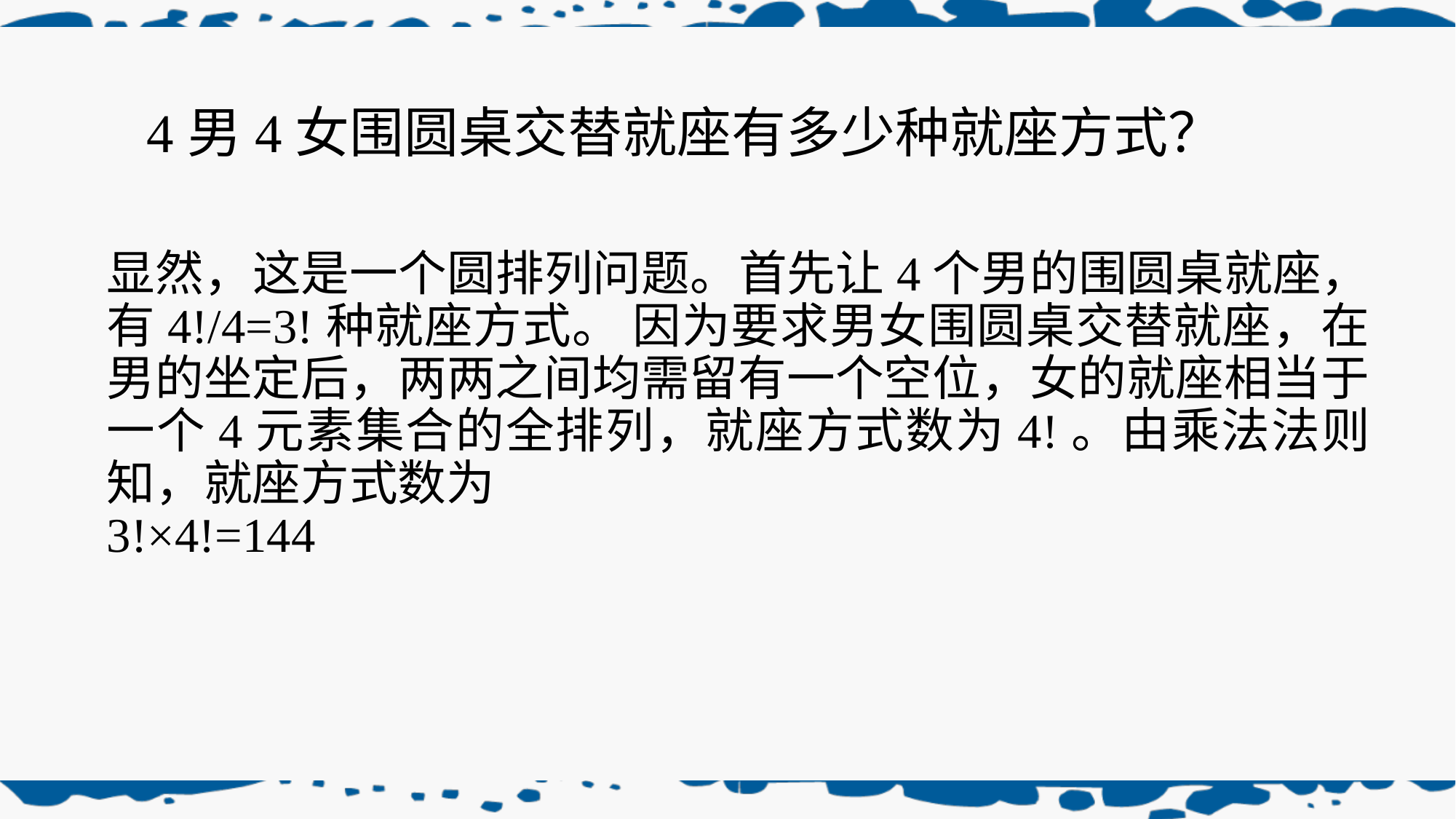

4男4女围圆桌交替就座有多少种就座方式？
显然，这是一个圆排列问题。首先让4个男的围圆桌就座，有4!/4=3!种就座方式。 因为要求男女围圆桌交替就座，在男的坐定后，两两之间均需留有一个空位，女的就座相当于一个4元素集合的全排列，就座方式数为4!。由乘法法则知，就座方式数为
3!×4!=144